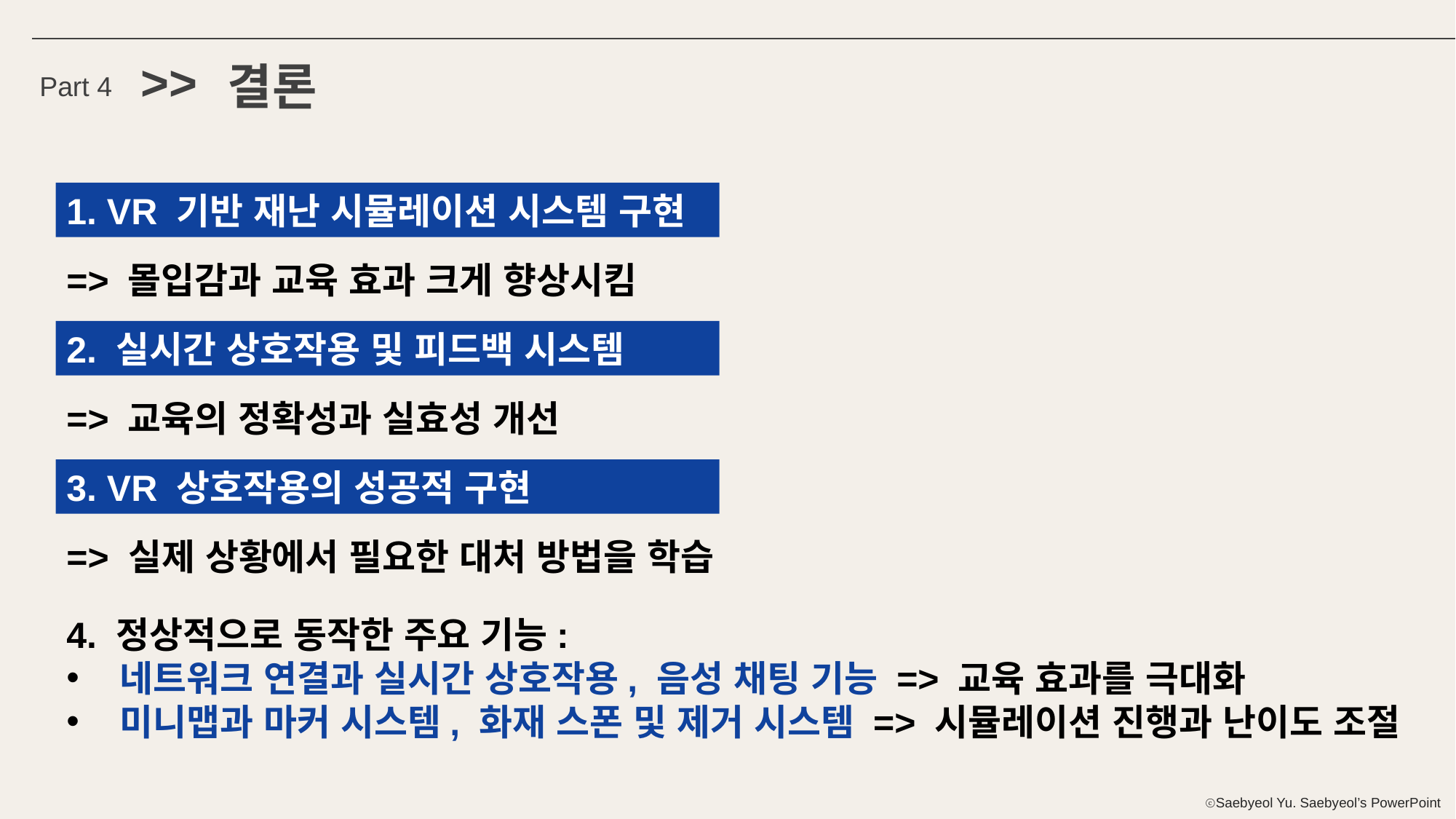

>>
결론
Part 4
1. VR 기반 재난 시뮬레이션 시스템 구현
=> 몰입감과 교육 효과 크게 향상시킴
2. 실시간 상호작용 및 피드백 시스템
=> 교육의 정확성과 실효성 개선
3. VR 상호작용의 성공적 구현
=> 실제 상황에서 필요한 대처 방법을 학습
4. 정상적으로 동작한 주요 기능:
 네트워크 연결과 실시간 상호작용, 음성 채팅 기능 => 교육 효과를 극대화
 미니맵과 마커 시스템, 화재 스폰 및 제거 시스템 => 시뮬레이션 진행과 난이도 조절